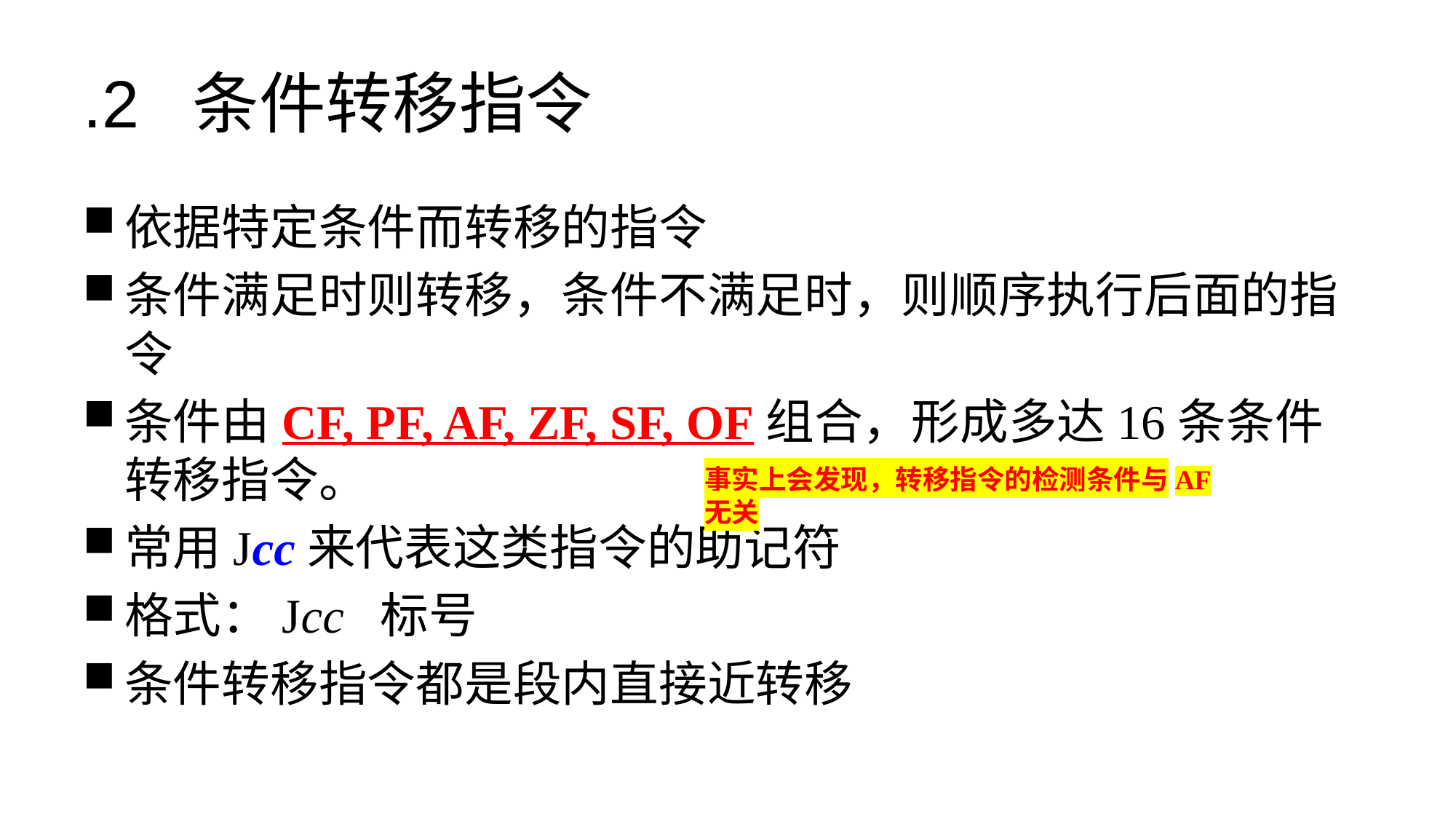

# .2  条件转移指令
依据特定条件而转移的指令
条件满足时则转移，条件不满足时，则顺序执行后面的指令
条件由CF, PF, AF, ZF, SF, OF组合，形成多达16条条件转移指令。
常用Jcc来代表这类指令的助记符
格式：Jcc  标号
条件转移指令都是段内直接近转移
事实上会发现，转移指令的检测条件与AF无关